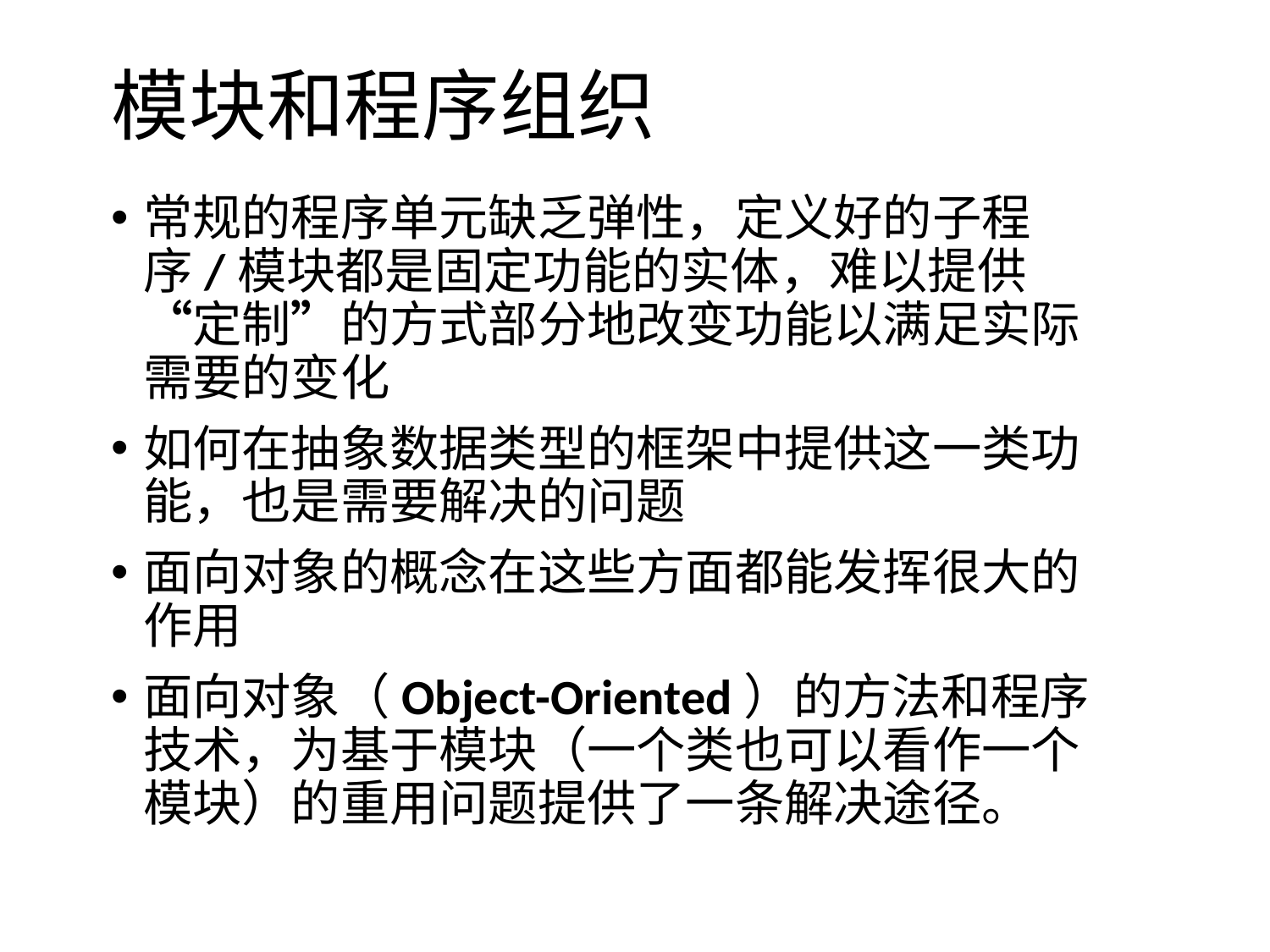

模块和程序组织
常规的程序单元缺乏弹性，定义好的子程序/模块都是固定功能的实体，难以提供“定制”的方式部分地改变功能以满足实际需要的变化
如何在抽象数据类型的框架中提供这一类功能，也是需要解决的问题
面向对象的概念在这些方面都能发挥很大的作用
面向对象（Object-Oriented）的方法和程序技术，为基于模块（一个类也可以看作一个模块）的重用问题提供了一条解决途径。